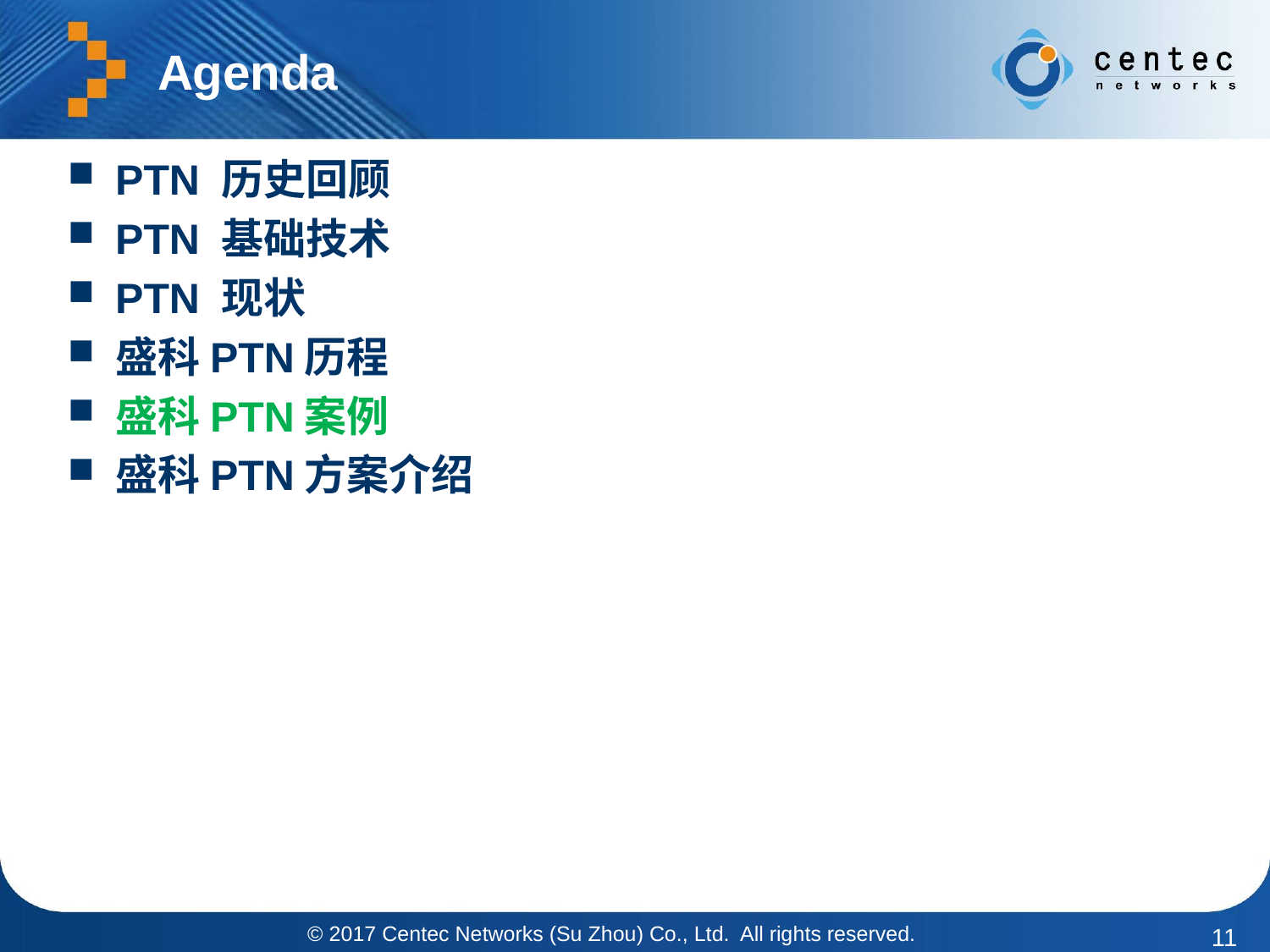

# Agenda
PTN 历史回顾
PTN 基础技术
PTN 现状
盛科PTN历程
盛科PTN案例
盛科PTN方案介绍

© 2017 Centec Networks (Su Zhou) Co., Ltd.  All rights reserved.
11